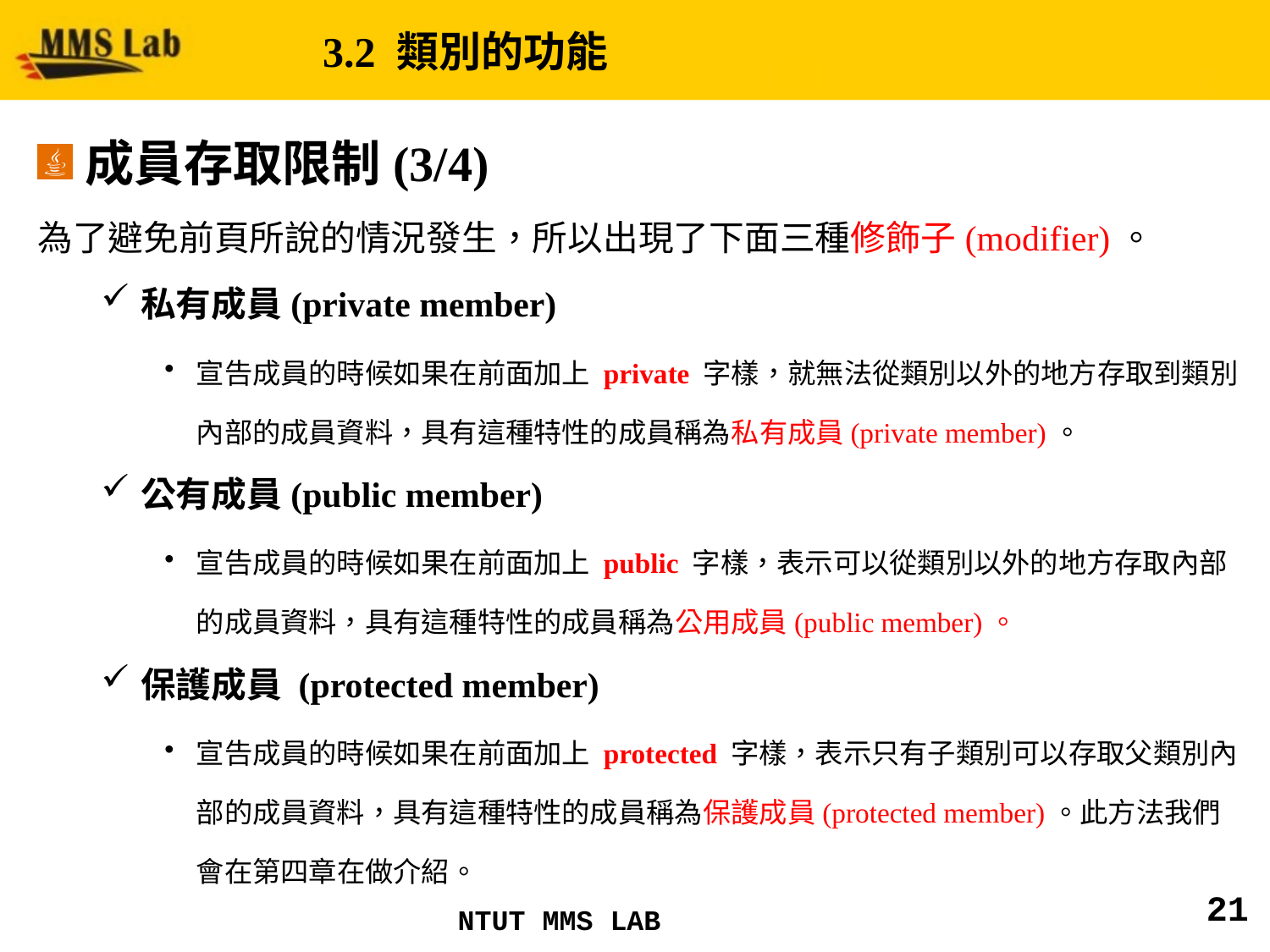

# 3.2 類別的功能
成員存取限制(3/4)
為了避免前頁所說的情況發生，所以出現了下面三種修飾子(modifier)。
私有成員(private member)
宣告成員的時候如果在前面加上 private 字樣，就無法從類別以外的地方存取到類別內部的成員資料，具有這種特性的成員稱為私有成員(private member)。
公有成員(public member)
宣告成員的時候如果在前面加上 public 字樣，表示可以從類別以外的地方存取內部的成員資料，具有這種特性的成員稱為公用成員(public member)。
保護成員 (protected member)
宣告成員的時候如果在前面加上 protected 字樣，表示只有子類別可以存取父類別內部的成員資料，具有這種特性的成員稱為保護成員(protected member)。此方法我們會在第四章在做介紹。

21
NTUT MMS LAB